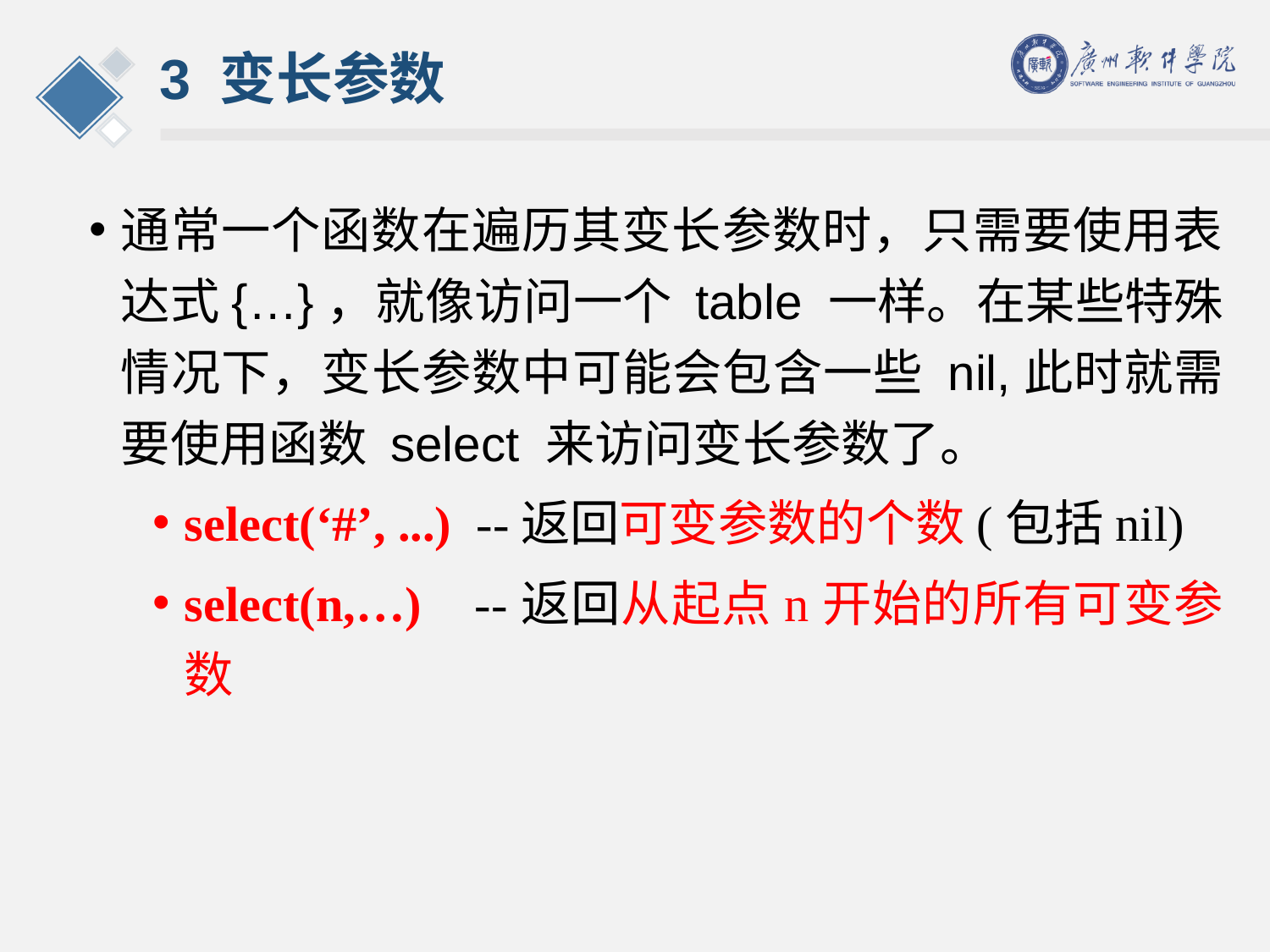

# 3 变长参数
通常一个函数在遍历其变长参数时，只需要使用表达式{…}，就像访问一个 table 一样。在某些特殊情况下，变长参数中可能会包含一些 nil,此时就需要使用函数 select 来访问变长参数了。
select(‘#’, ...)  --返回可变参数的个数(包括nil)
select(n,…)    --返回从起点n开始的所有可变参数